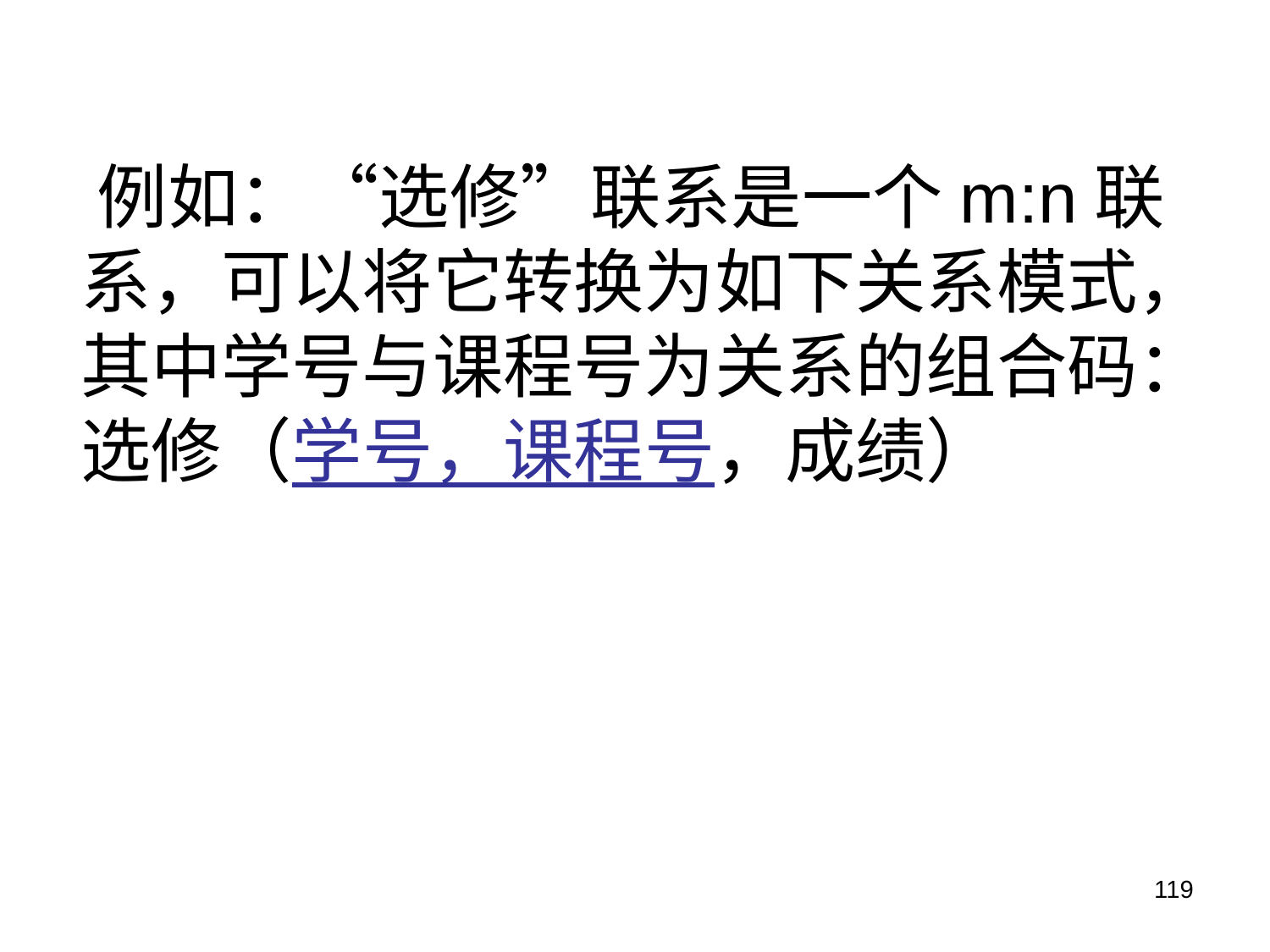

例如：“选修”联系是一个m:n联系，可以将它转换为如下关系模式，其中学号与课程号为关系的组合码：
选修（学号，课程号，成绩）

119